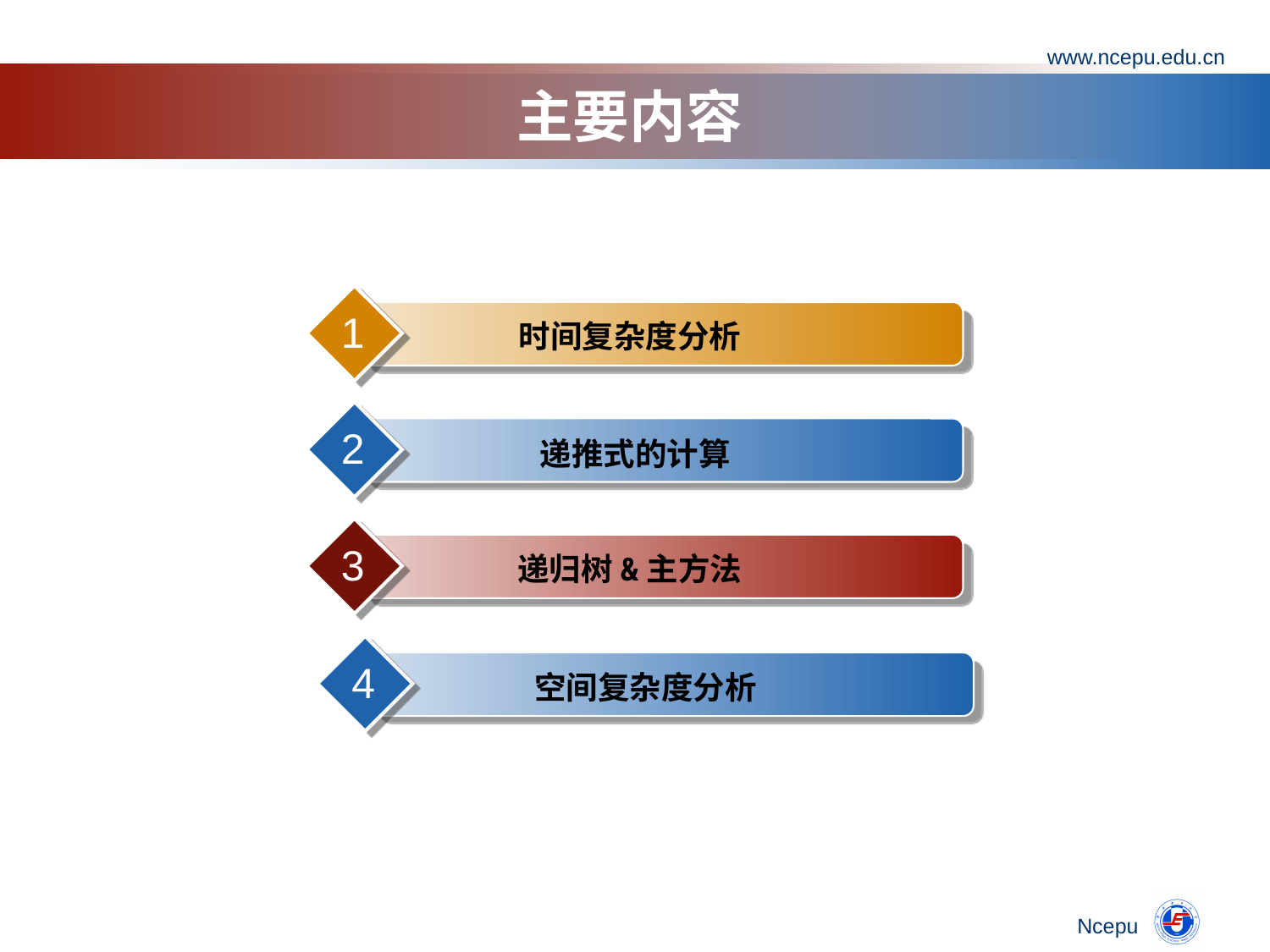

www.ncepu.edu.cn
# 主要内容

1

时间复杂度分析

2

递推式的计算

3

递归树&主方法

4

空间复杂度分析
Ncepu